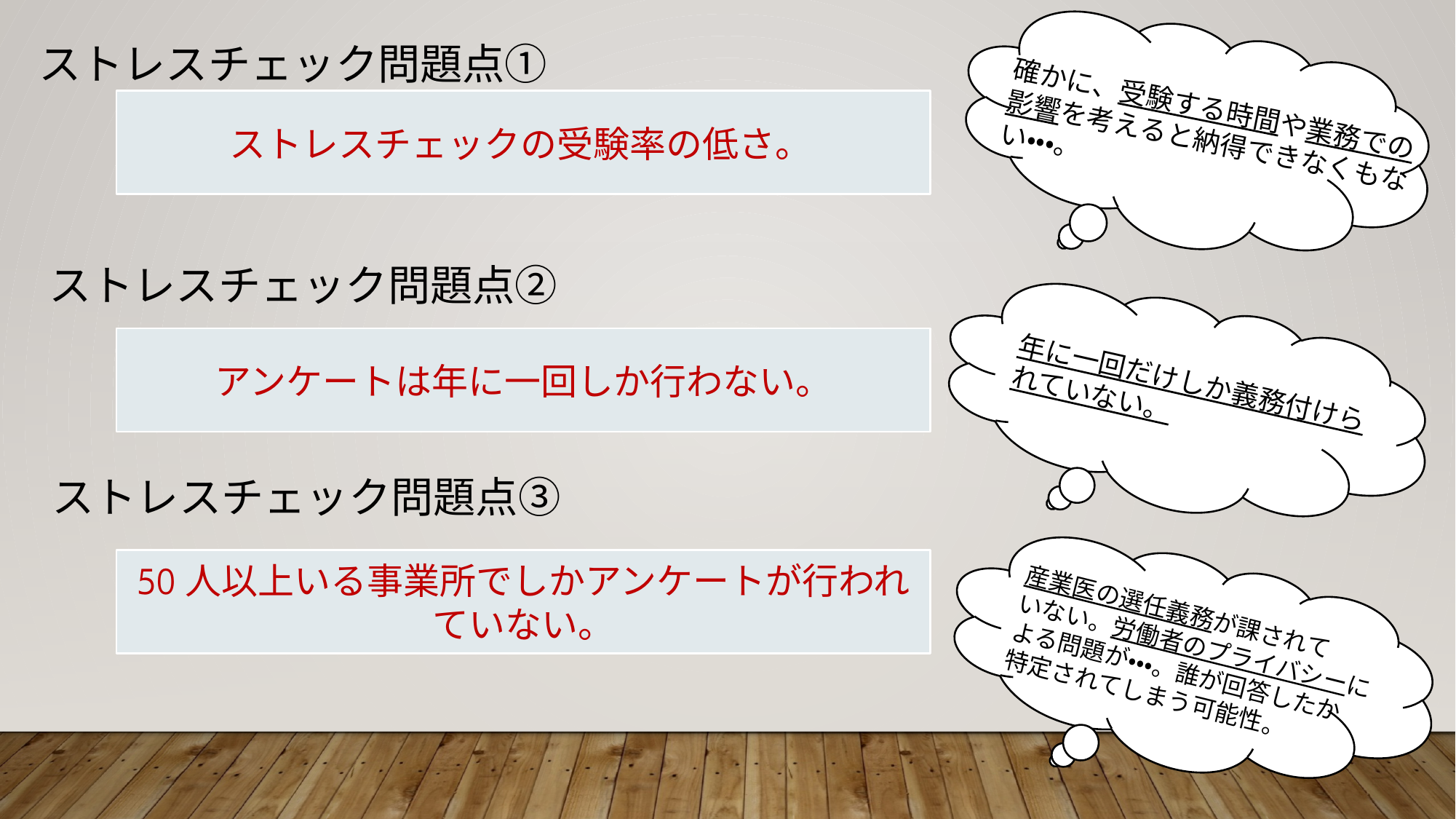

ストレスチェック問題点①

　　　　　　　ストレスチェックの受験率の低さ。
確かに、受験する時間や業務での影響を考えると納得できなくもない・・・。

ストレスチェック問題点②
じ
アンケートは年に一回しか行わない。
年に一回だけしか義務付けられていない。
ストレスチェック問題点③
50人以上いる事業所でしかアンケートが行われていない。
s
産業医の選任義務が課されて
いない。労働者のプライバシーに
よる問題が・・・。誰が回答したか
特定されてしまう可能性。